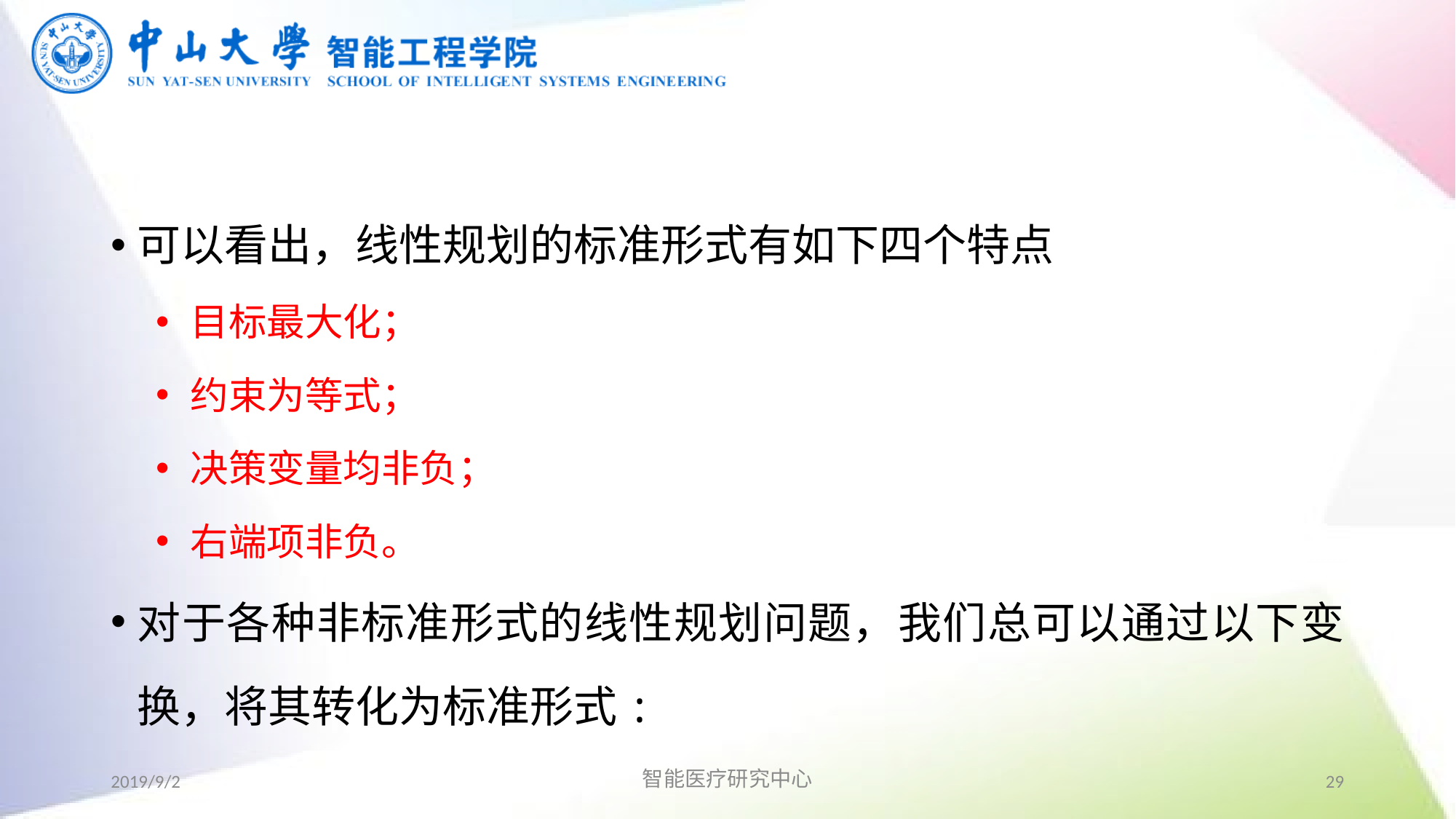

#
可以看出，线性规划的标准形式有如下四个特点
目标最大化；
约束为等式；
决策变量均非负；
右端项非负。
对于各种非标准形式的线性规划问题，我们总可以通过以下变换，将其转化为标准形式:

2019/9/2
智能医疗研究中心
29